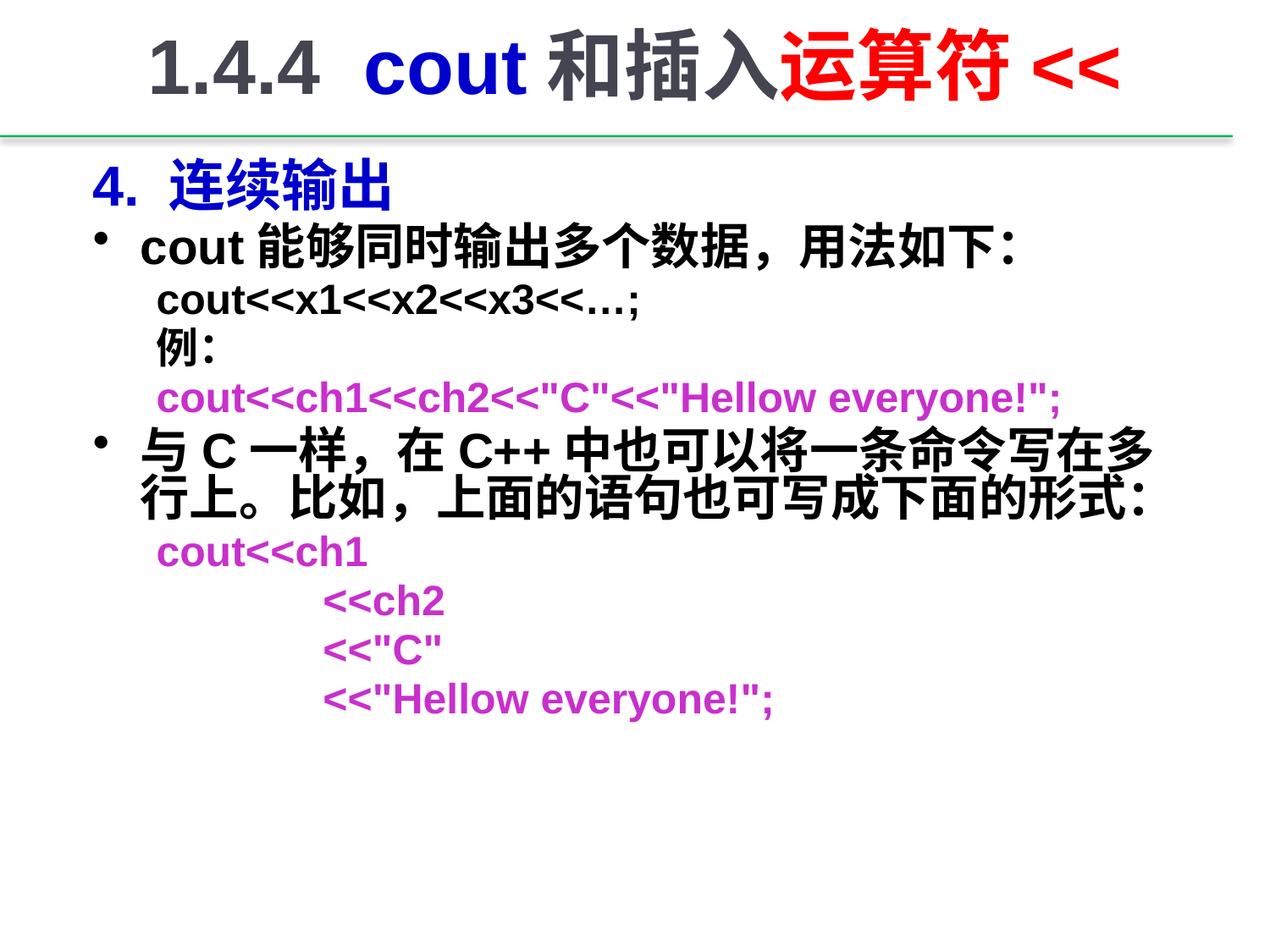

# 1.4.4  cout和插入运算符<<
4. 连续输出
cout能够同时输出多个数据，用法如下：
cout<<x1<<x2<<x3<<…;
例：
cout<<ch1<<ch2<<"C"<<"Hellow everyone!";
与C一样，在C++中也可以将一条命令写在多行上。比如，上面的语句也可写成下面的形式：
cout<<ch1
		<<ch2
		<<"C"
		<<"Hellow everyone!";